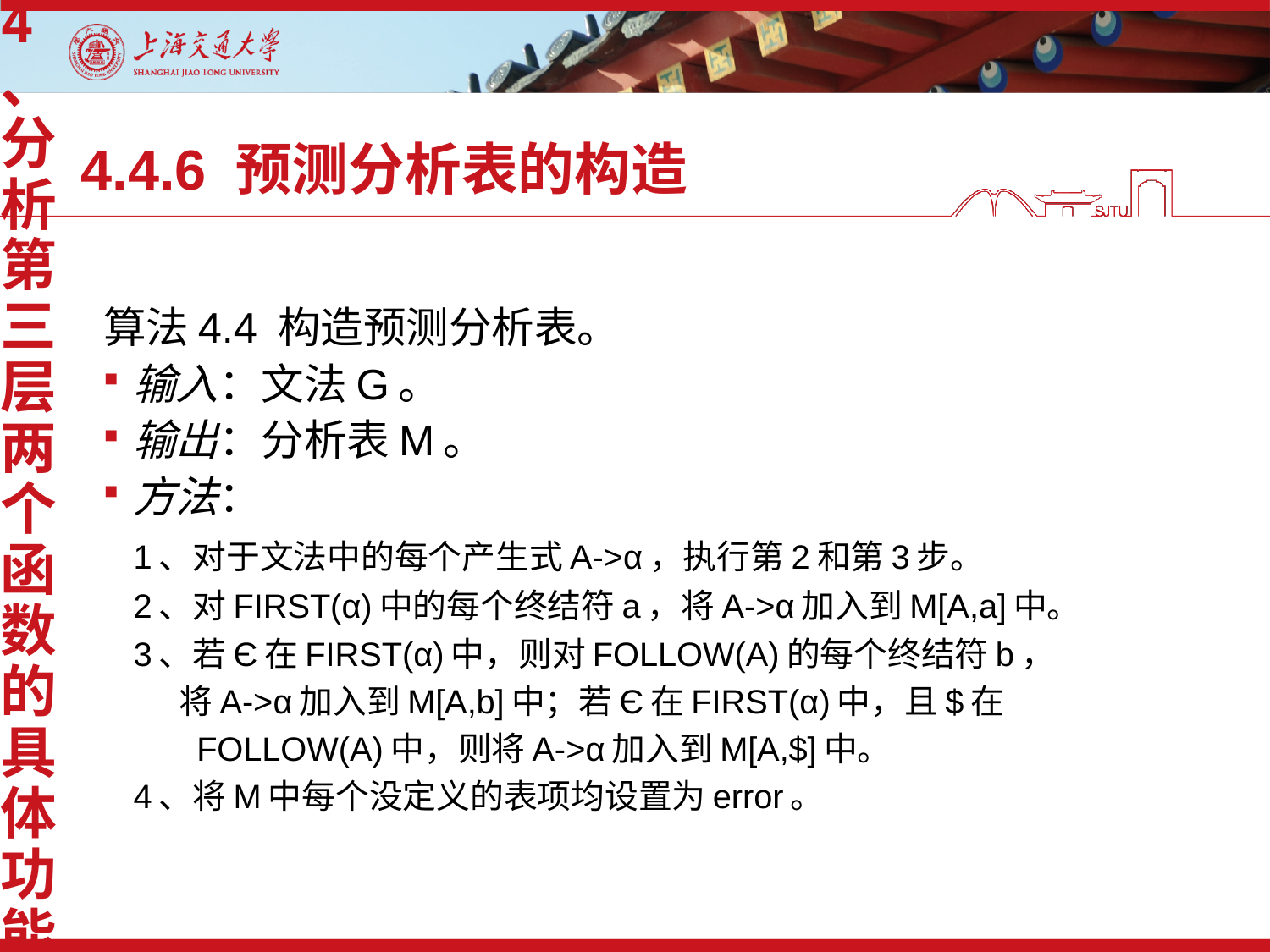

4、分析第三层两个函数的具体功能
# 4.4.6 预测分析表的构造

算法4.4 构造预测分析表。
输入：文法G。
输出：分析表M。
方法：
	1、对于文法中的每个产生式A->α，执行第2和第3步。
	2、对FIRST(α)中的每个终结符a，将A->α加入到M[A,a]中。
	3、若Є在FIRST(α)中，则对FOLLOW(A)的每个终结符b，
         将A->α加入到M[A,b]中；若Є在FIRST(α)中，且$在
          FOLLOW(A)中，则将A->α加入到M[A,$]中。
	4、将M中每个没定义的表项均设置为error。